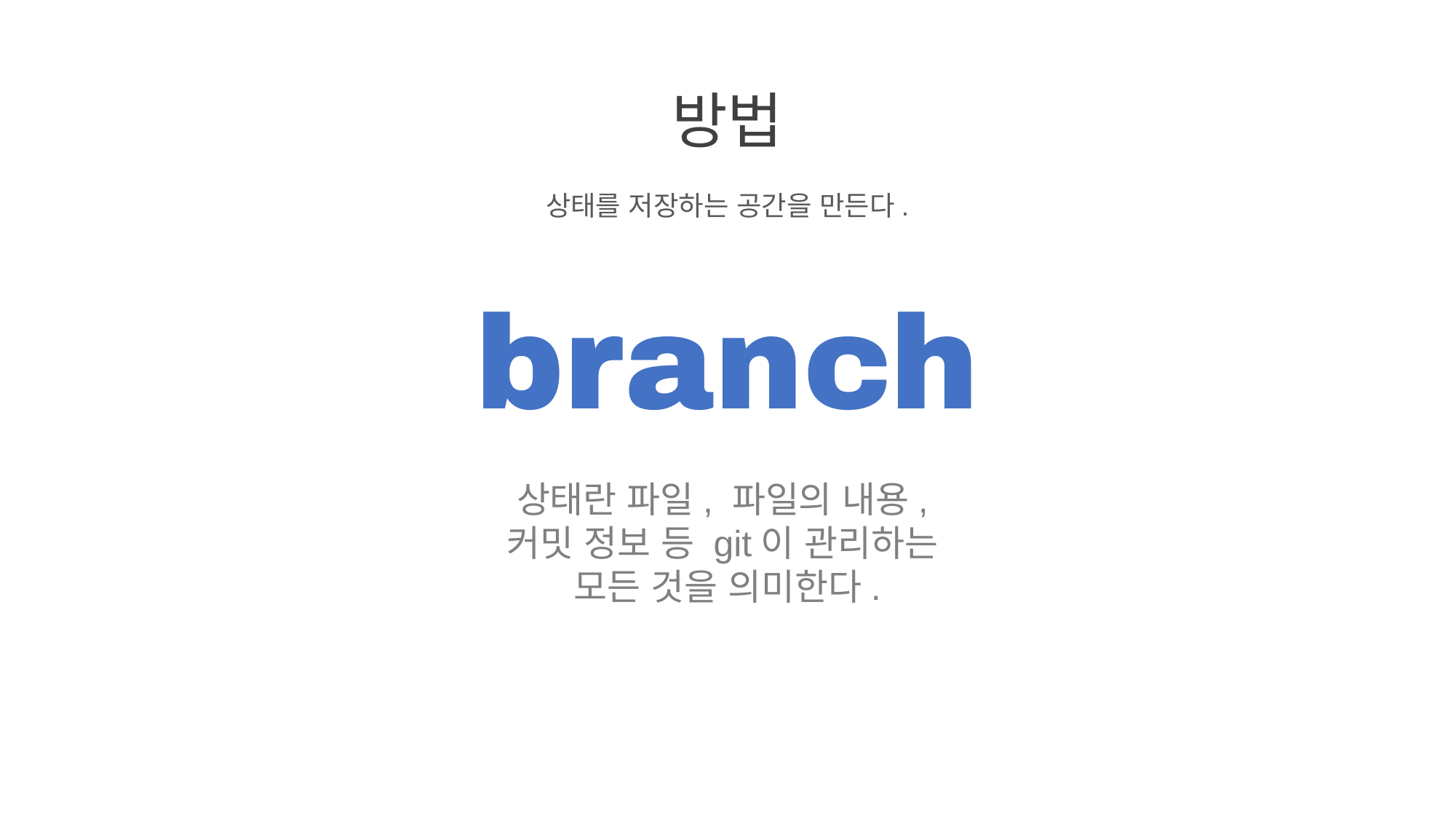

방법
상태를 저장하는 공간을 만든다.
branch
상태란 파일, 파일의 내용,
커밋 정보 등 git이 관리하는
모든 것을 의미한다.